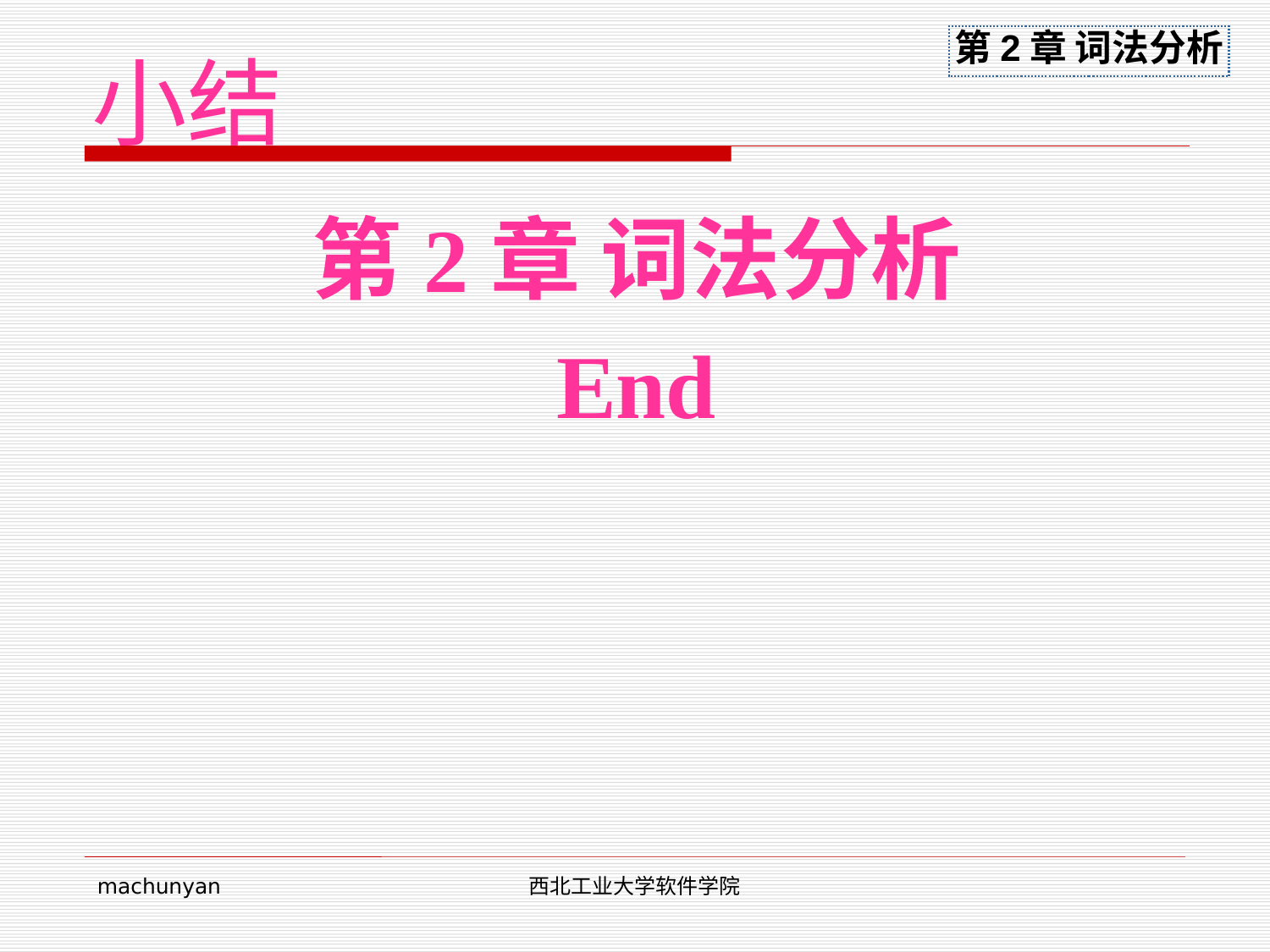

# 小结
第2章 词法分析
End
machunyan

西北工业大学软件学院
135